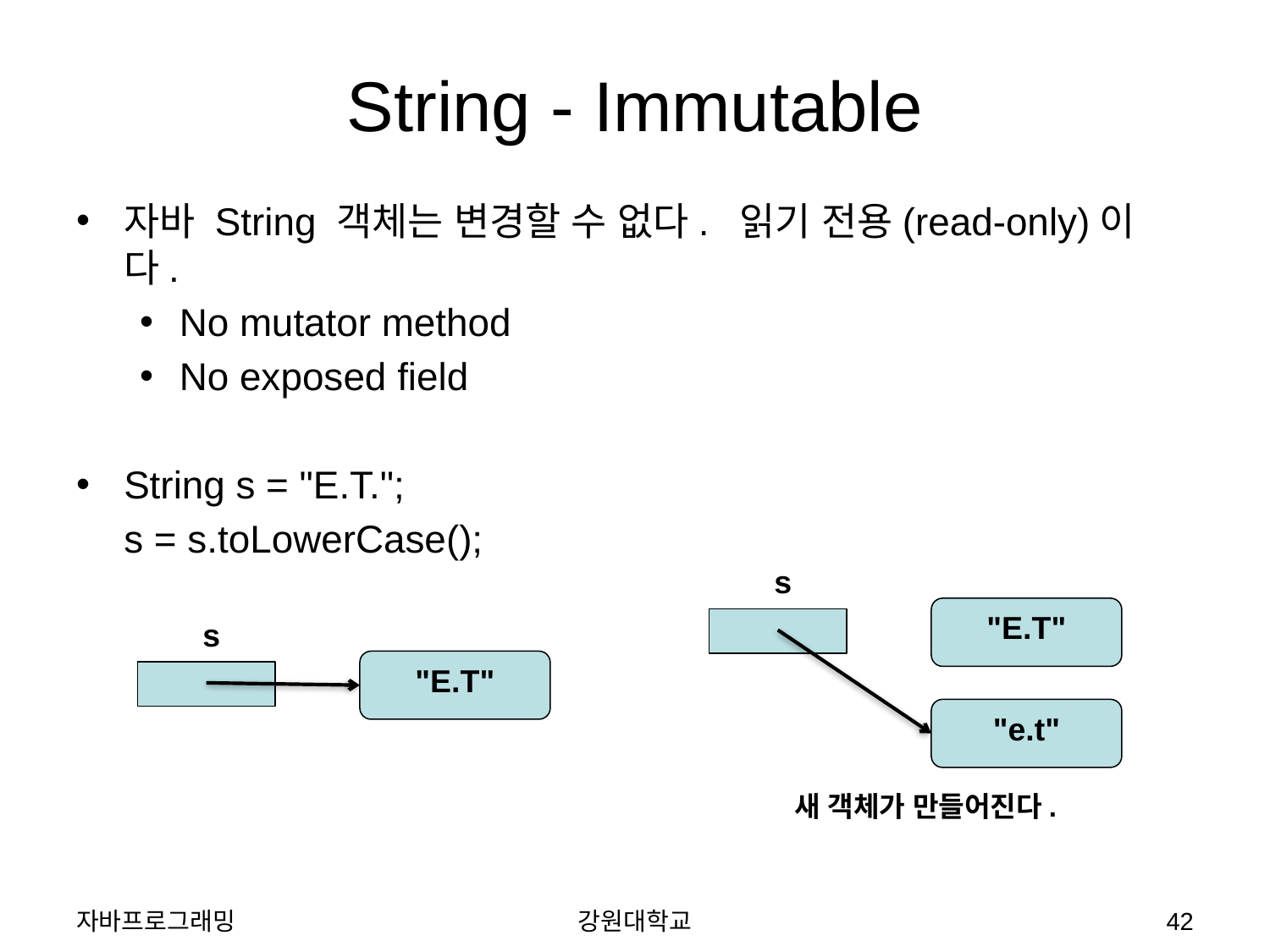

# String - Immutable
자바 String 객체는 변경할 수 없다.  읽기 전용(read-only)이다.
No mutator method
No exposed field

String s = "E.T.";
	s = s.toLowerCase();
s
"E.T"
s

"E.T"

"e.t"
새 객체가 만들어진다.
자바프로그래밍
강원대학교
42